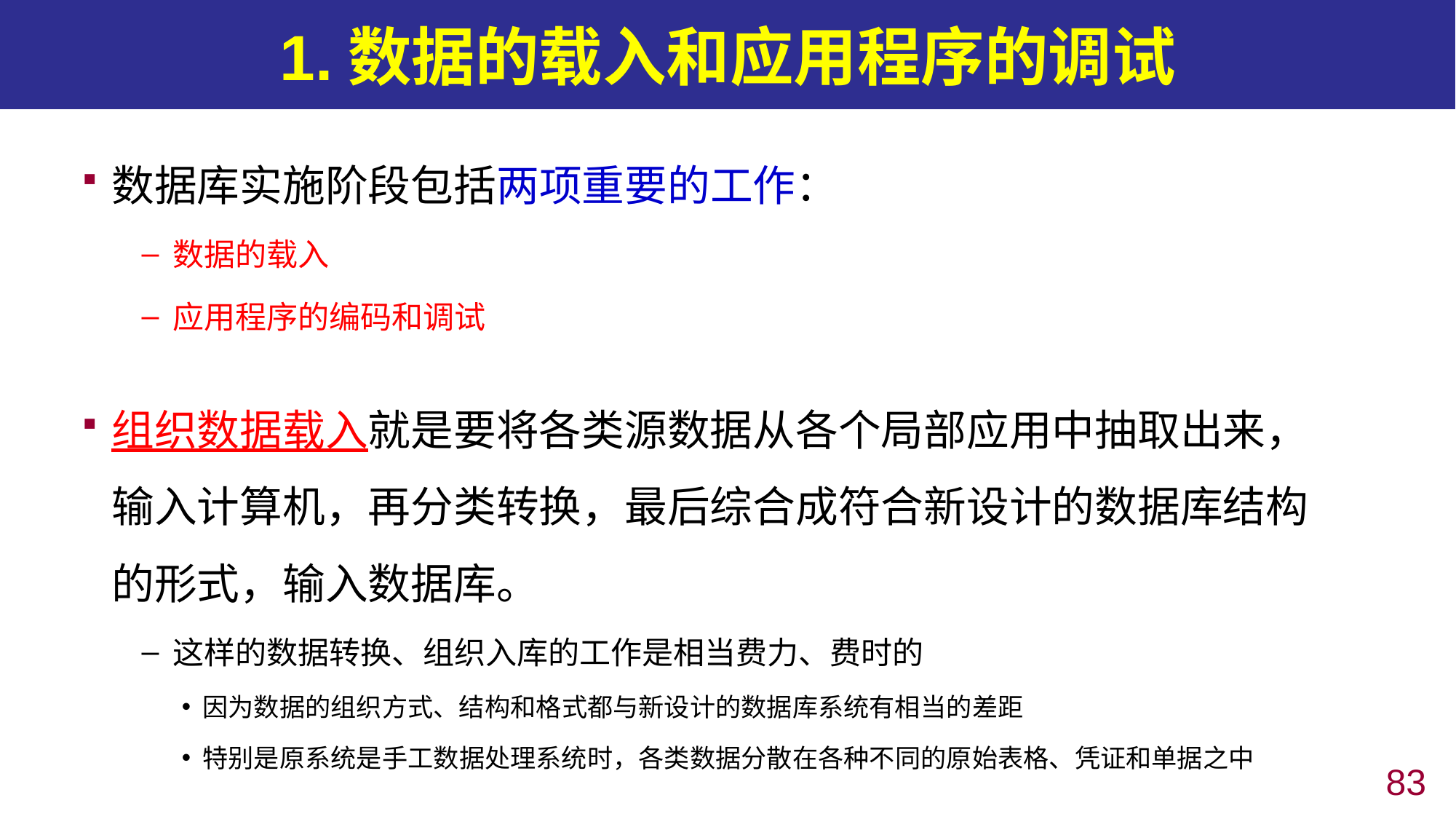

# 1.数据的载入和应用程序的调试
数据库实施阶段包括两项重要的工作：
数据的载入
应用程序的编码和调试

组织数据载入就是要将各类源数据从各个局部应用中抽取出来，输入计算机，再分类转换，最后综合成符合新设计的数据库结构的形式，输入数据库。
这样的数据转换、组织入库的工作是相当费力、费时的
因为数据的组织方式、结构和格式都与新设计的数据库系统有相当的差距
特别是原系统是手工数据处理系统时，各类数据分散在各种不同的原始表格、凭证和单据之中
83